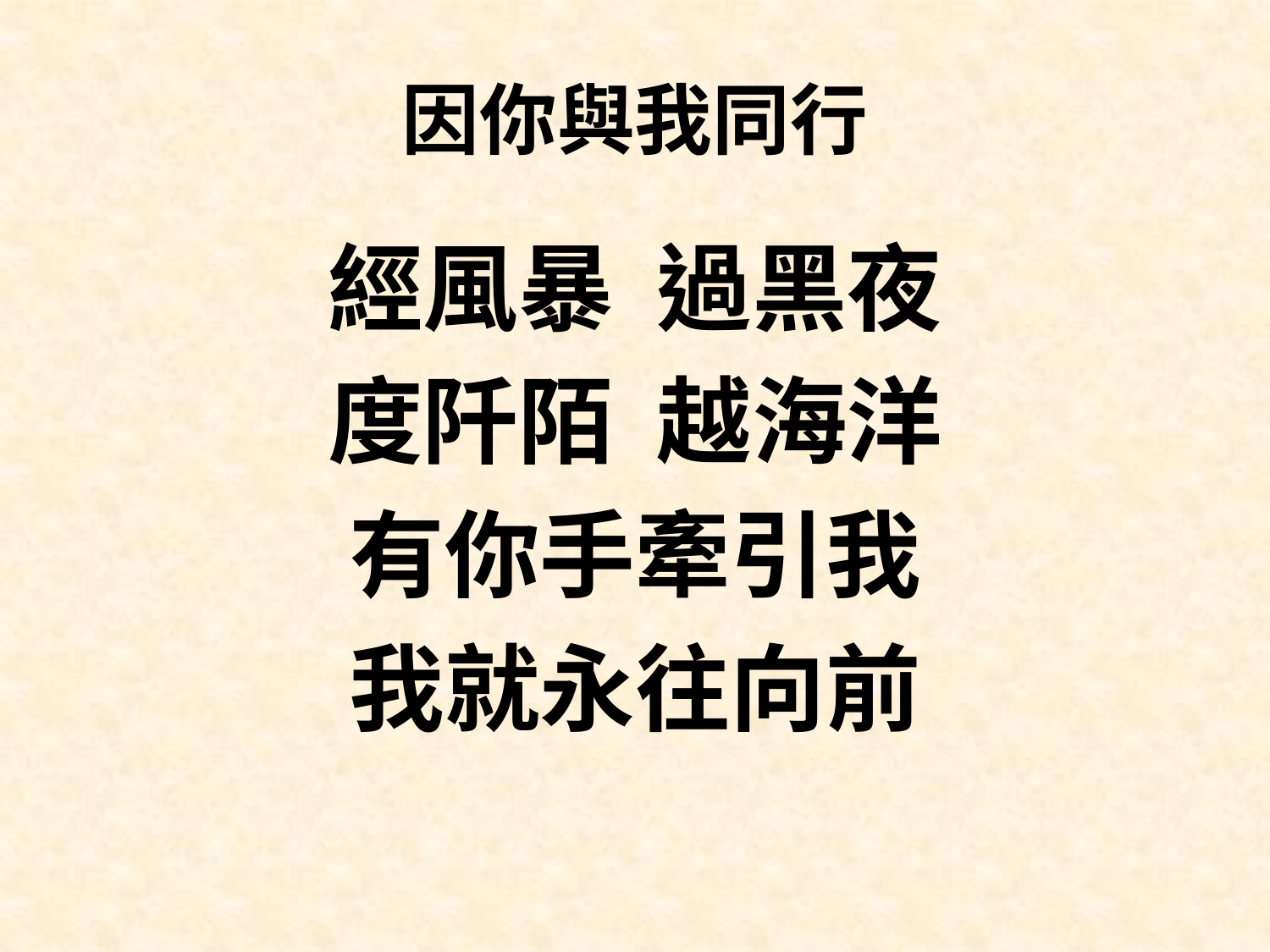

# 因你與我同行
經風暴  過黑夜
度阡陌  越海洋
有你手牽引我
我就永往向前